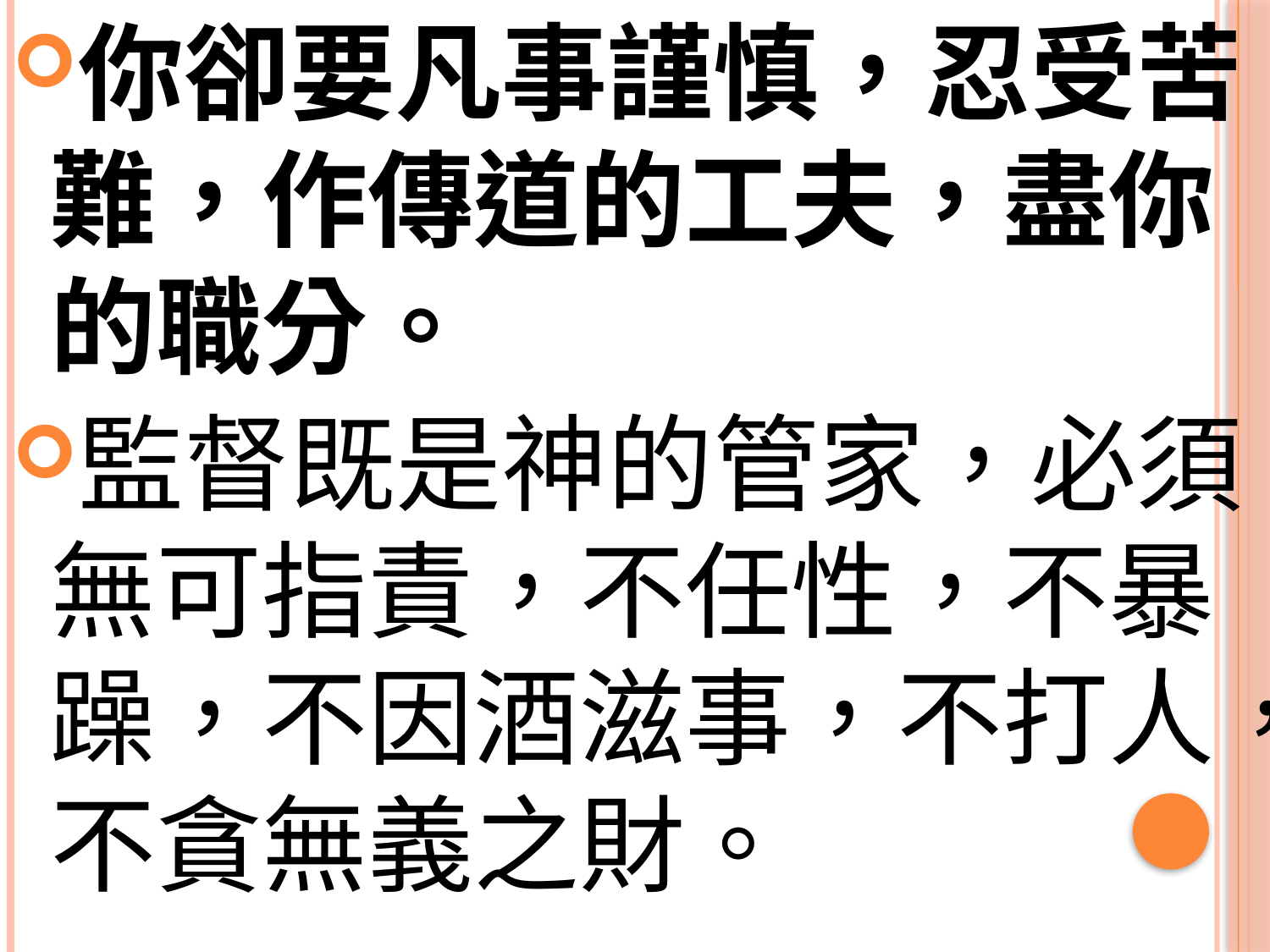

你卻要凡事謹慎，忍受苦難，作傳道的工夫，盡你的職分。
監督既是神的管家，必須無可指責，不任性，不暴躁，不因酒滋事，不打人，不貪無義之財。